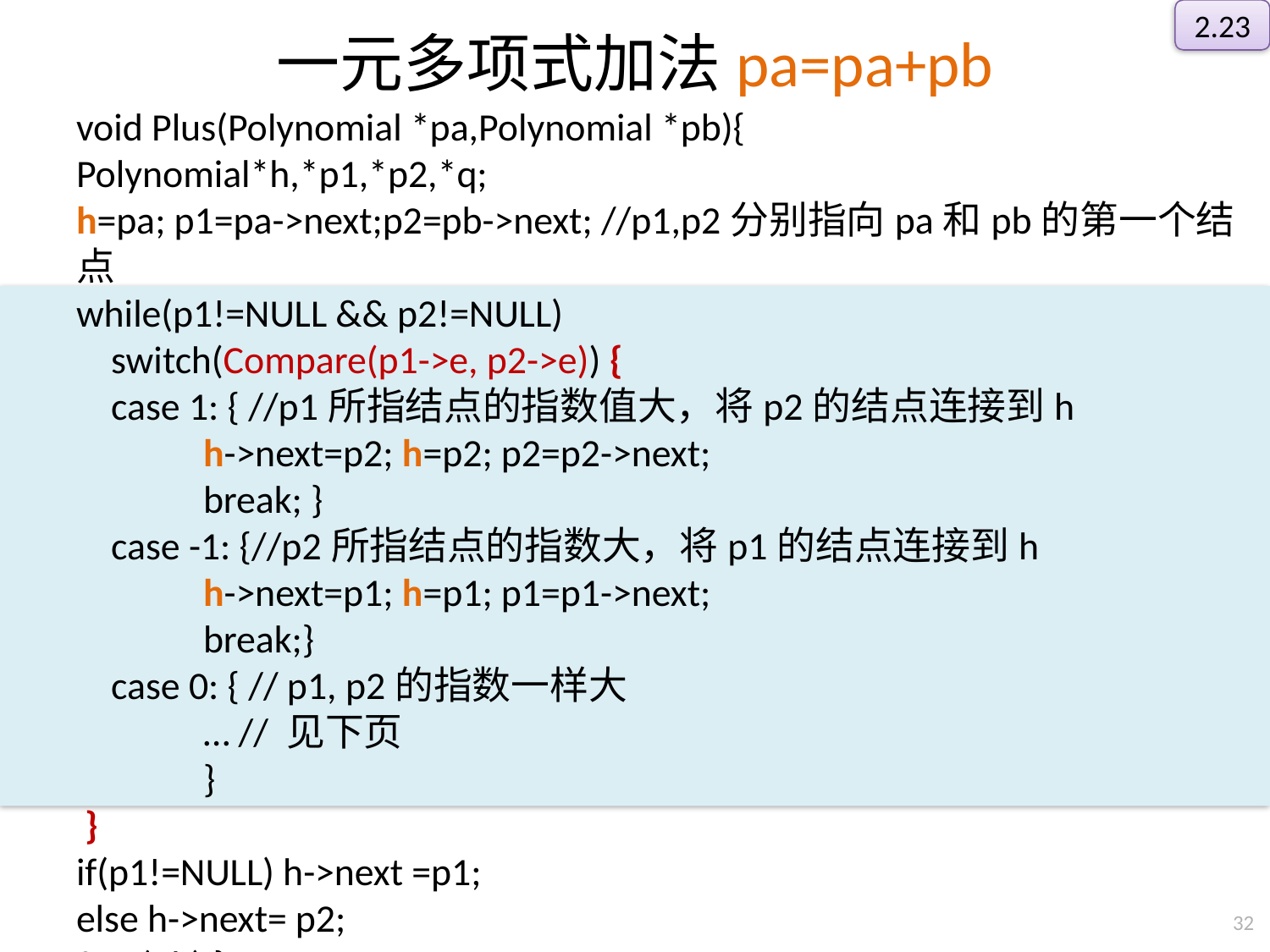

2.23
# 一元多项式加法pa=pa+pb
void Plus(Polynomial *pa,Polynomial *pb){
Polynomial*h,*p1,*p2,*q;
h=pa; p1=pa->next;p2=pb->next; //p1,p2分别指向pa和pb的第一个结点
while(p1!=NULL && p2!=NULL)
    switch(Compare(p1->e, p2->e)) {
    case 1: { //p1所指结点的指数值大，将p2的结点连接到h
        	h->next=p2; h=p2; p2=p2->next;
        	break; }
    case -1: {//p2所指结点的指数大，将p1的结点连接到h
 	h->next=p1; h=p1; p1=p1->next;
        	break;}
    case 0: { // p1, p2的指数一样大
	… // 见下页
	}
 }
if(p1!=NULL) h->next =p1;
else h->next= p2;
free(pb);}

32